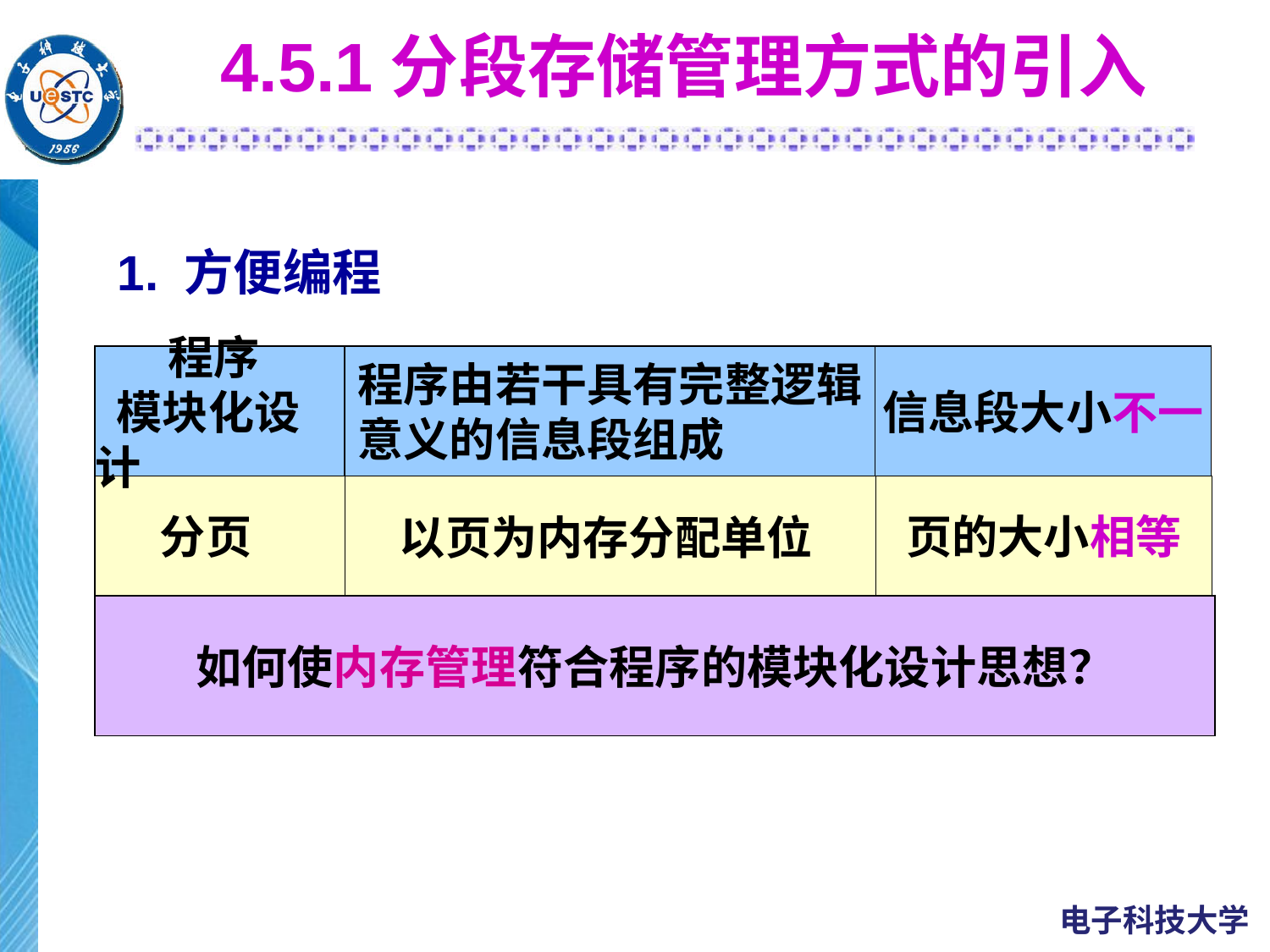

# 4.5.1分段存储管理方式的引入
1. 方便编程
分段共享
分段保护
动态链接
动态增长
      程序
 模块化设计
程序由若干具有完整逻辑意义的信息段组成
信息段大小不一
    分页
   以页为内存分配单位
页的大小相等
如何使内存管理符合程序的模块化设计思想？